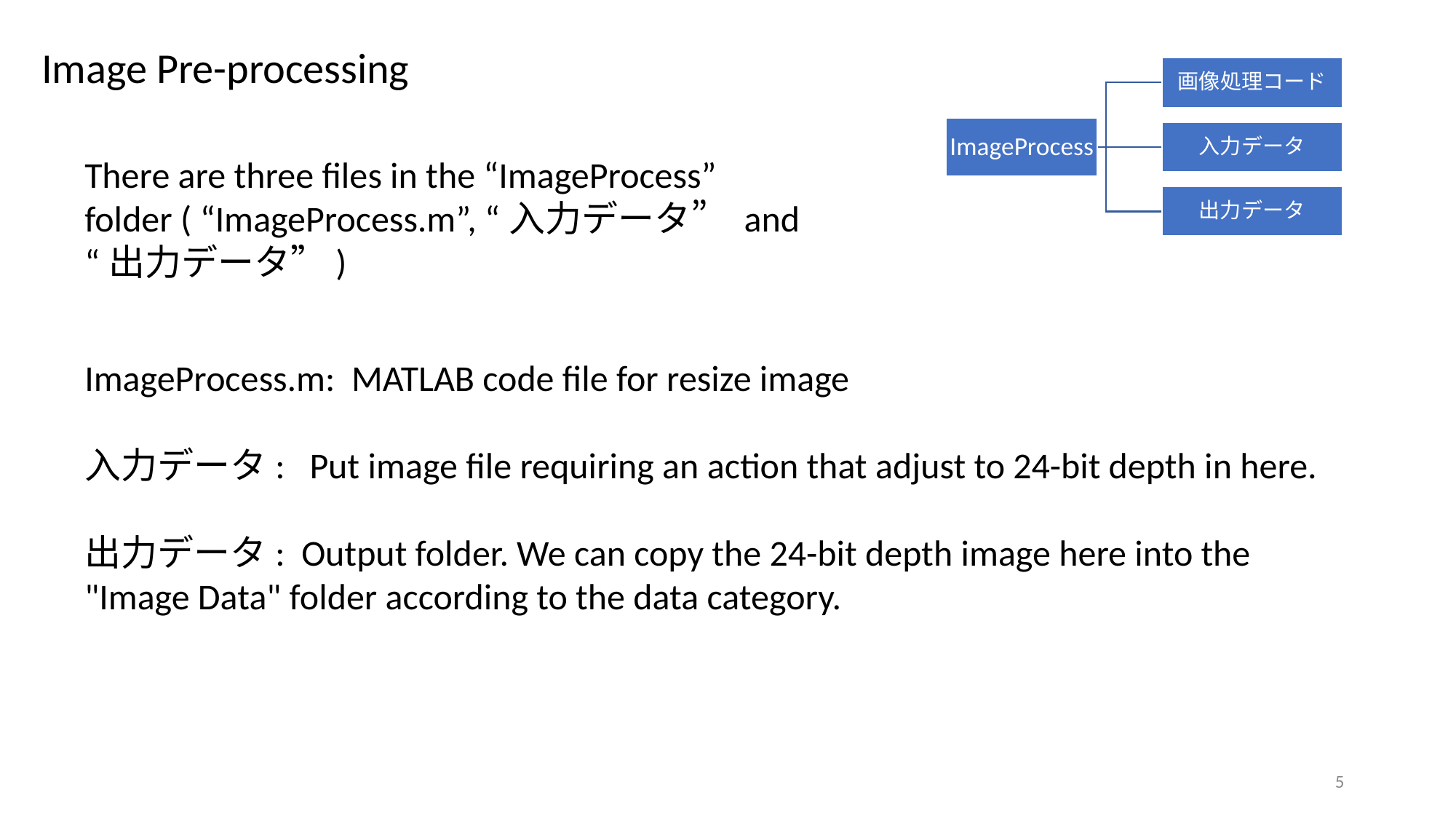

ImageProcess
画像処理コード
入力データ
出力データ
Image Pre-processing
There are three files in the “ImageProcess” folder ( “ImageProcess.m”, “入力データ” and “出力データ”)

ImageProcess.m:  MATLAB code file for resize image

入力データ:   Put image file requiring an action that adjust to 24-bit depth in here.

出力データ:  Output folder. We can copy the 24-bit depth image here into the "Image Data" folder according to the data category.
5